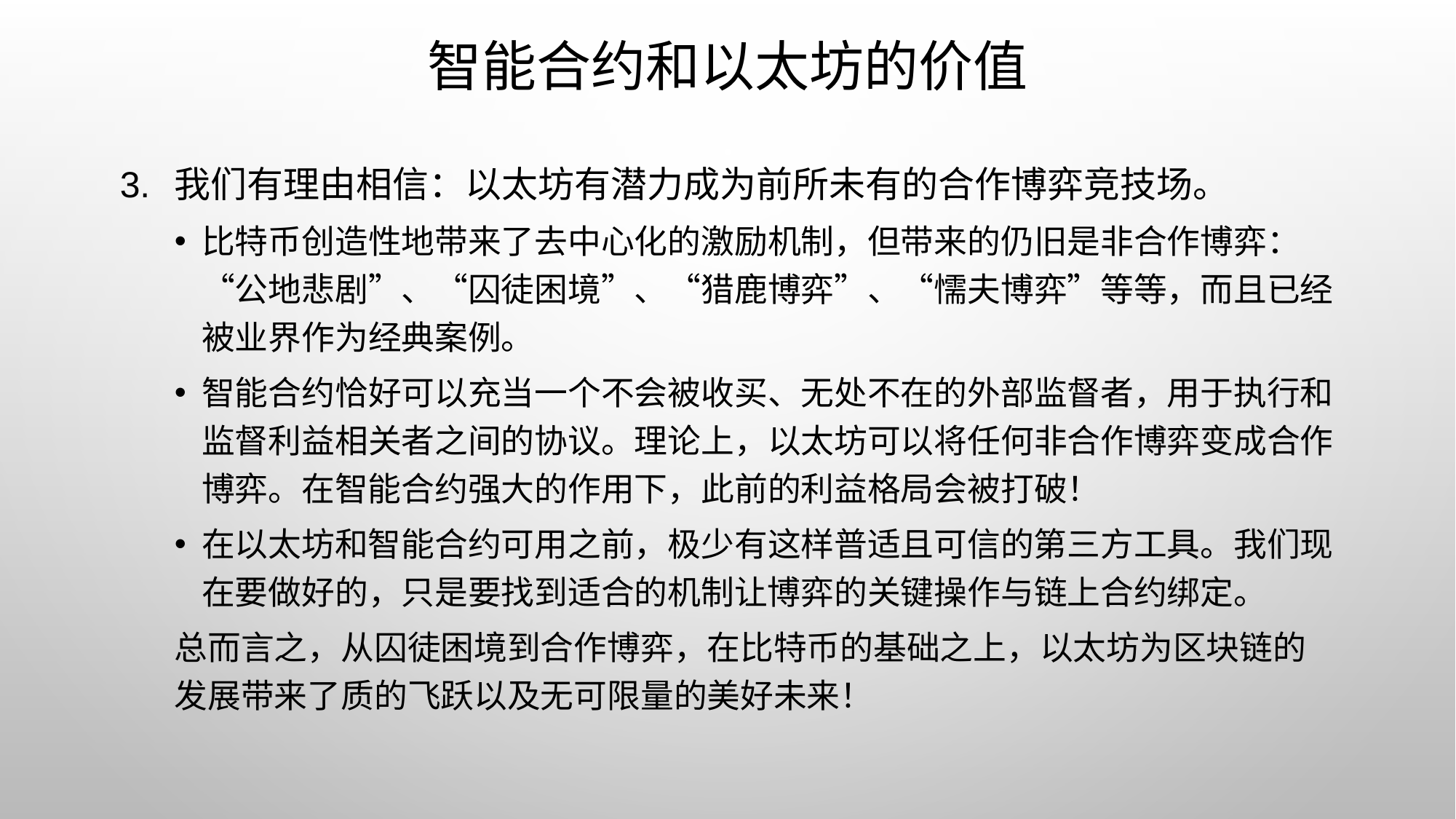

# 智能合约和以太坊的价值
我们有理由相信：以太坊有潜力成为前所未有的合作博弈竞技场。
比特币创造性地带来了去中心化的激励机制，但带来的仍旧是非合作博弈：“公地悲剧”、“囚徒困境”、“猎鹿博弈”、“懦夫博弈”等等，而且已经被业界作为经典案例。
智能合约恰好可以充当一个不会被收买、无处不在的外部监督者，用于执行和监督利益相关者之间的协议。理论上，以太坊可以将任何非合作博弈变成合作博弈。在智能合约强大的作用下，此前的利益格局会被打破！
在以太坊和智能合约可用之前，极少有这样普适且可信的第三方工具。我们现在要做好的，只是要找到适合的机制让博弈的关键操作与链上合约绑定。
总而言之，从囚徒困境到合作博弈，在比特币的基础之上，以太坊为区块链的发展带来了质的飞跃以及无可限量的美好未来！